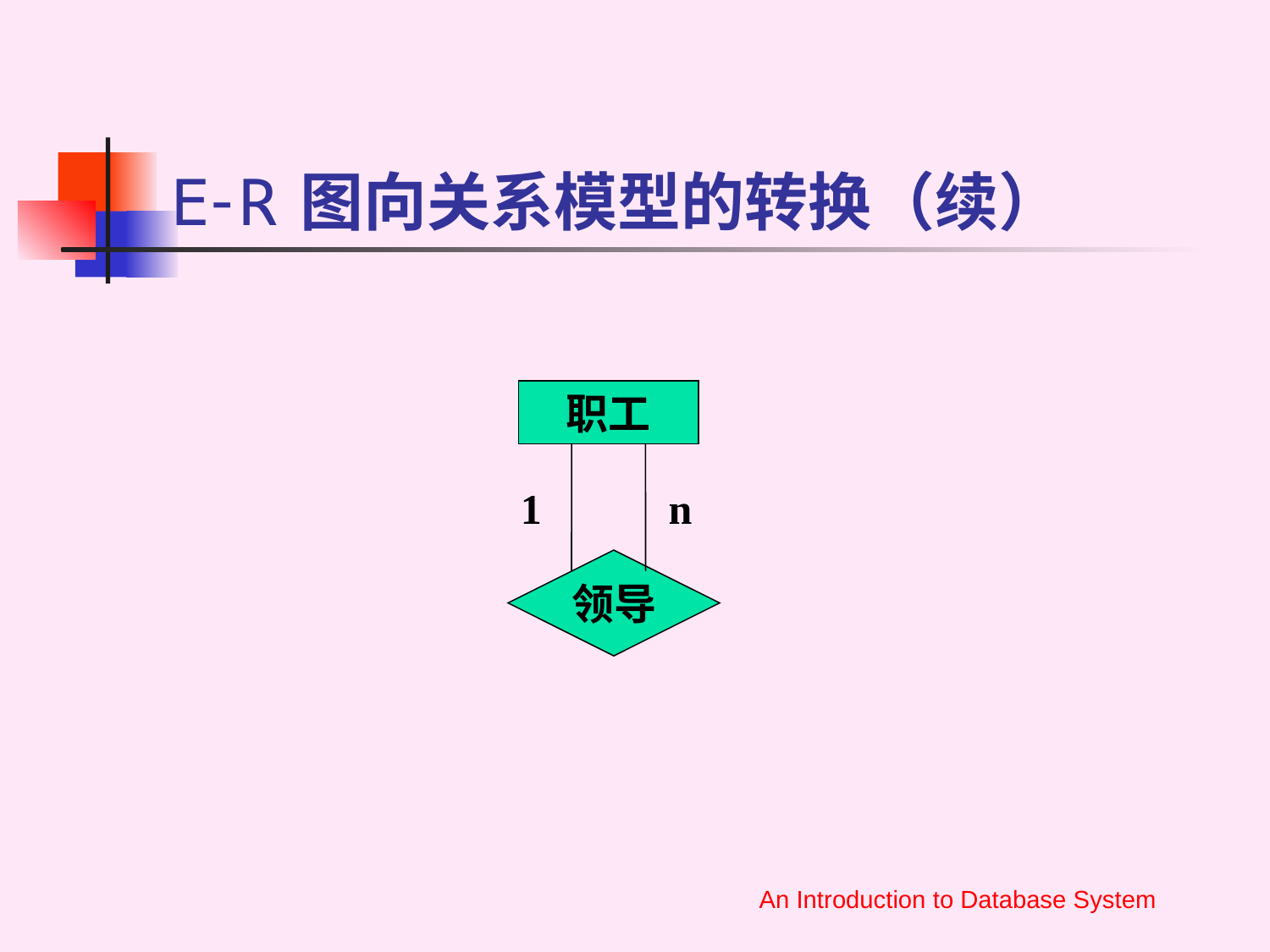

# E-R图向关系模型的转换（续）
职工

1
n
领导
An Introduction to Database System